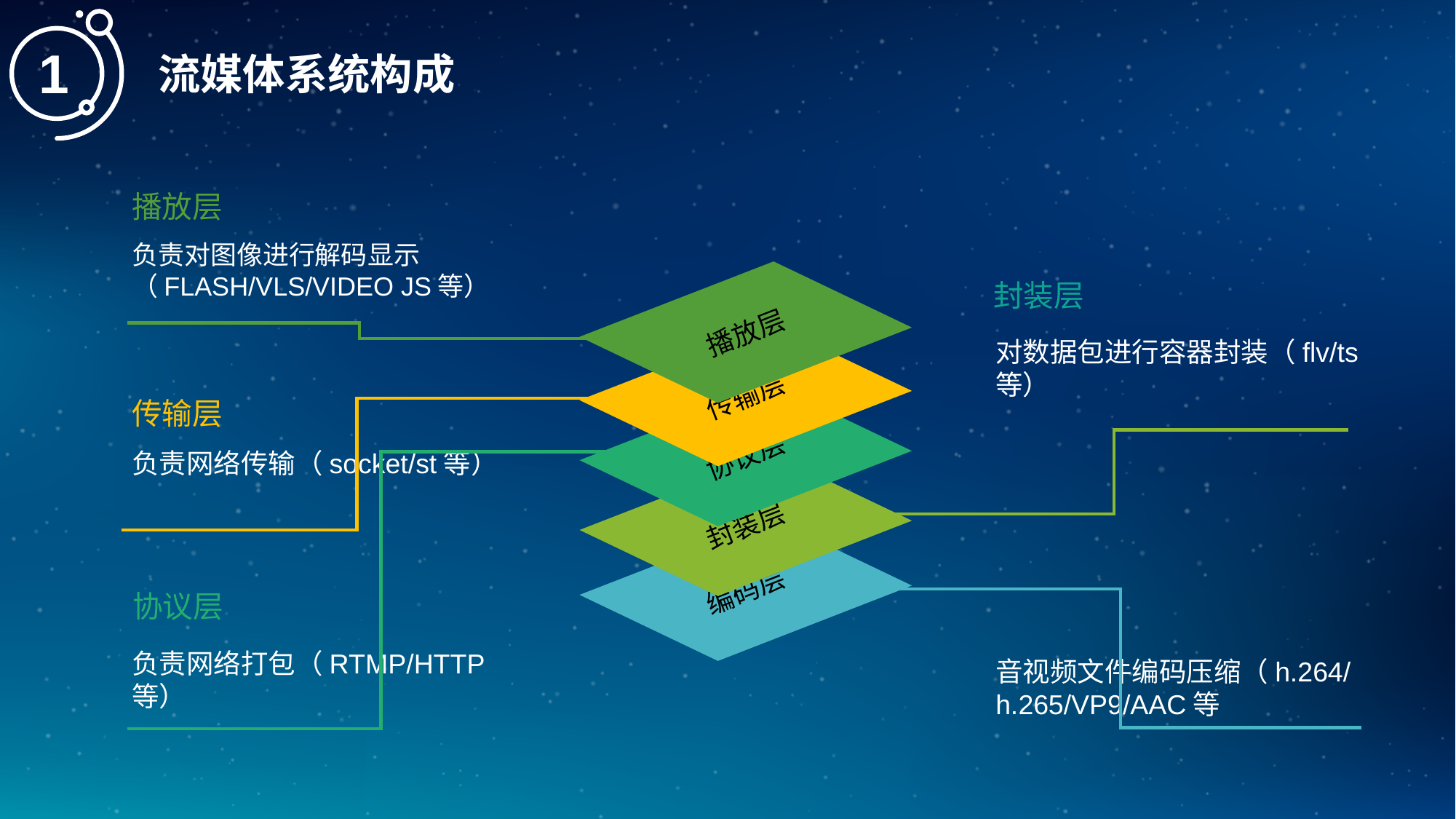

1

流媒体系统构成
播放层
负责对图像进行解码显示（FLASH/VLS/VIDEO JS等）
封装层
播放层
对数据包进行容器封装（flv/ts等）
传输层
传输层
协议层
负责网络传输（socket/st等）
封装层
编码层
协议层
编码层
负责网络打包（RTMP/HTTP等）
音视频文件编码压缩（h.264/h.265/VP9/AAC等